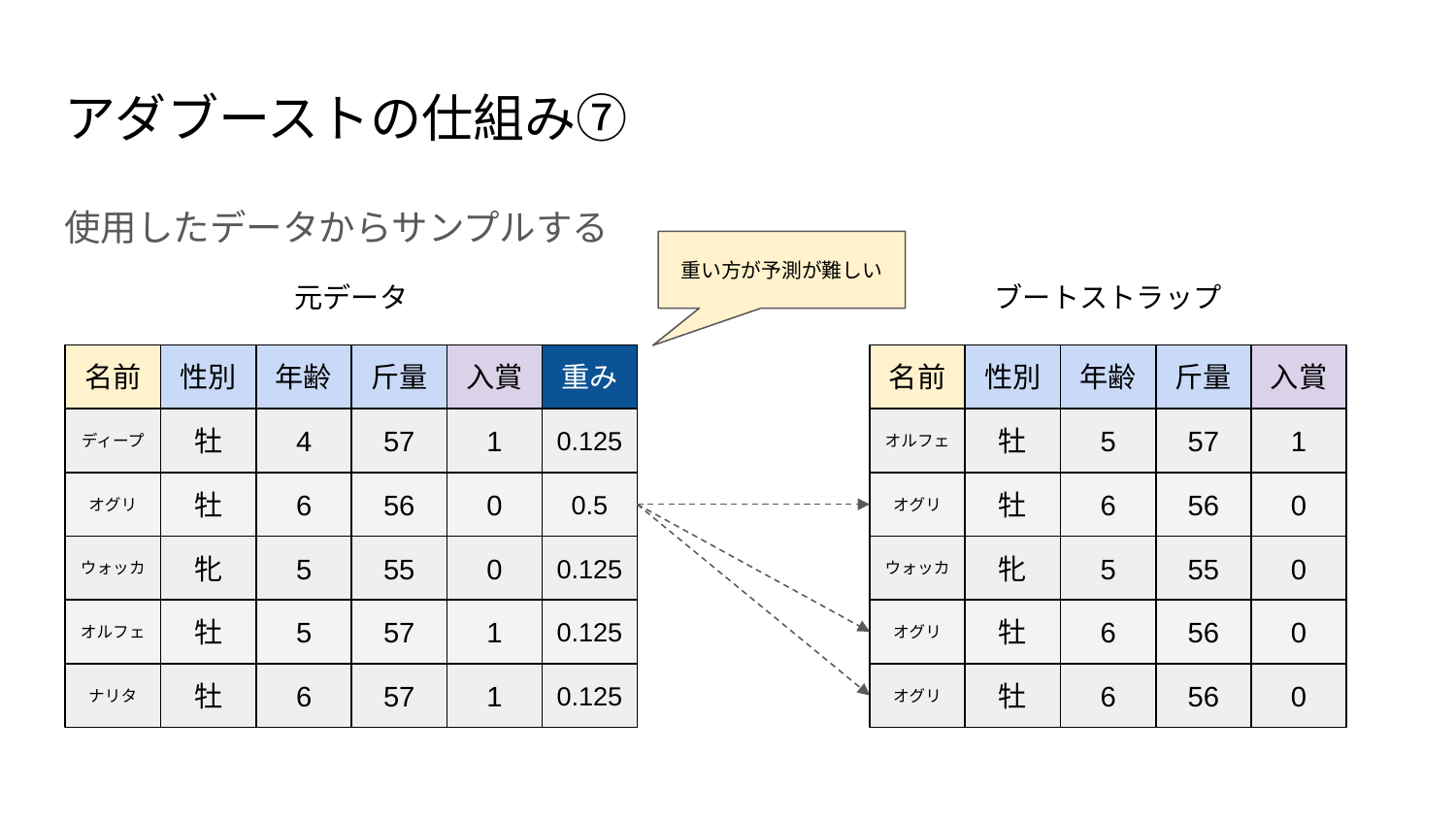

# アダブーストの仕組み⑦
使用したデータからサンプルする
重い方が予測が難しい
元データ
名前
性別
年齢
斤量
入賞
ディープ
牡
4
57
1
オグリ
牡
6
56
0
ウォッカ
牝
5
55
0
オルフェ
牡
5
57
1
ナリタ
牡
6
57
1
重み
0.125
0.5
0.125
0.125
0.125
ブートストラップ
名前
性別
年齢
斤量
入賞
オルフェ
牡
5
57
1
オグリ
牡
6
56
0
ウォッカ
牝
5
55
0
オグリ
牡
6
56
0
オグリ
牡
6
56
0